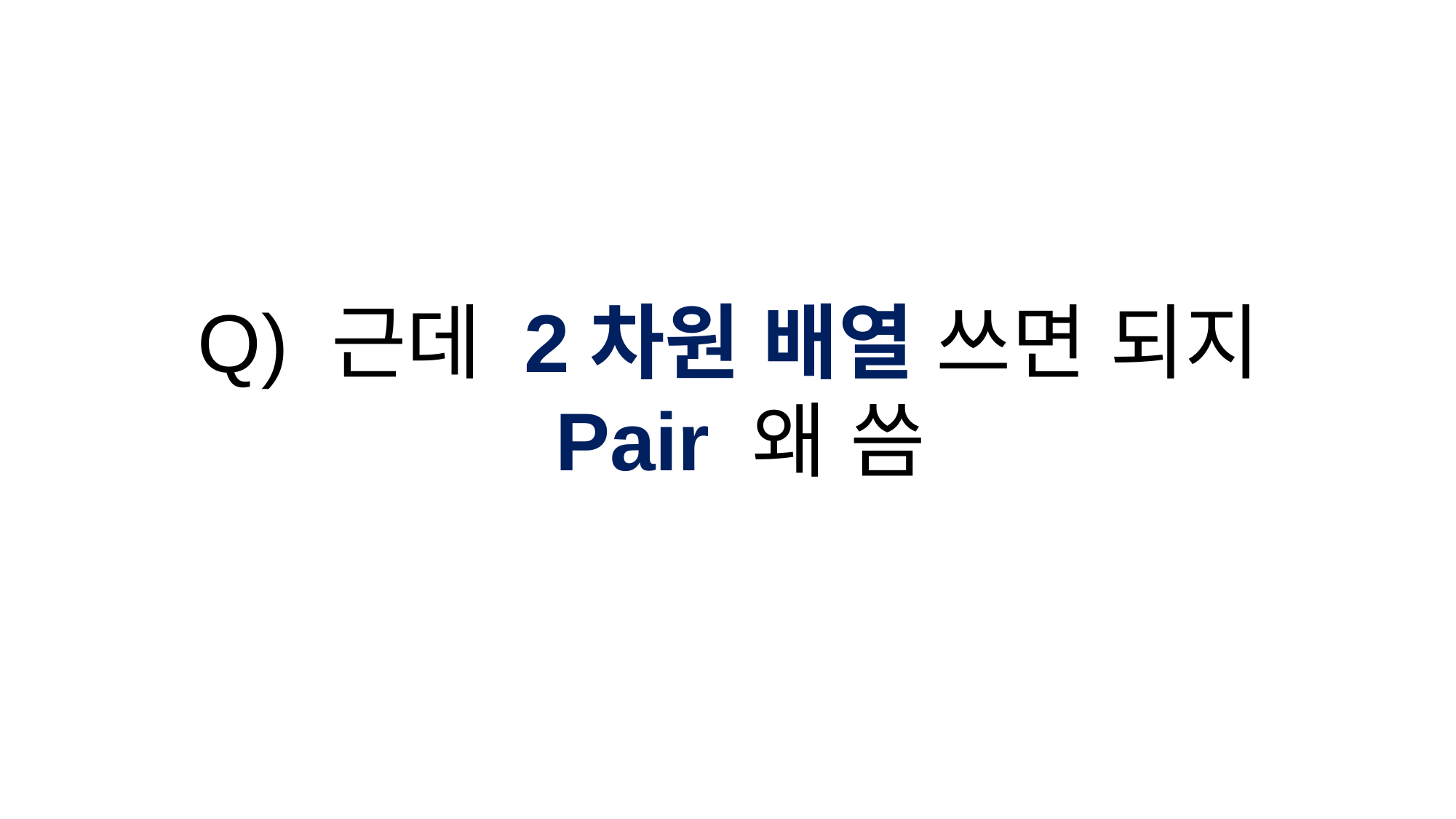

Q) 근데 2차원 배열 쓰면 되지
Pair 왜 씀